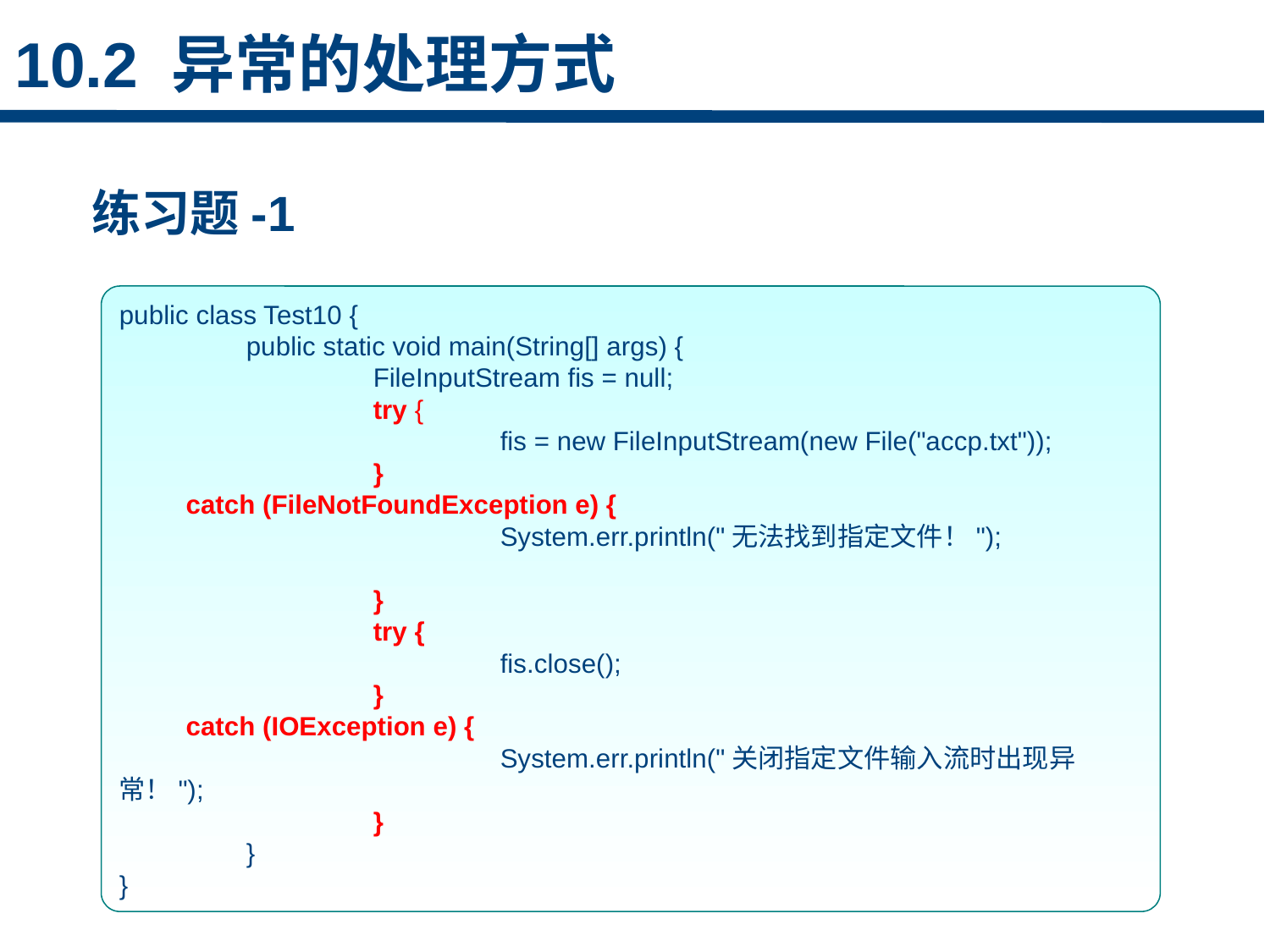

10.2 异常的处理方式
练习题-1
点击添加文本
public class Test10 {
	public static void main(String[] args) {
		FileInputStream fis = null;
		try {
			fis = new FileInputStream(new File("accp.txt"));
		}
         catch (FileNotFoundException e) {
			System.err.println("无法找到指定文件！");
		}
		try {
			fis.close();
		}
         catch (IOException e) {
			System.err.println("关闭指定文件输入流时出现异常！");
		}
	}
}
点击添加文本
点击添加文本
点击添加文本